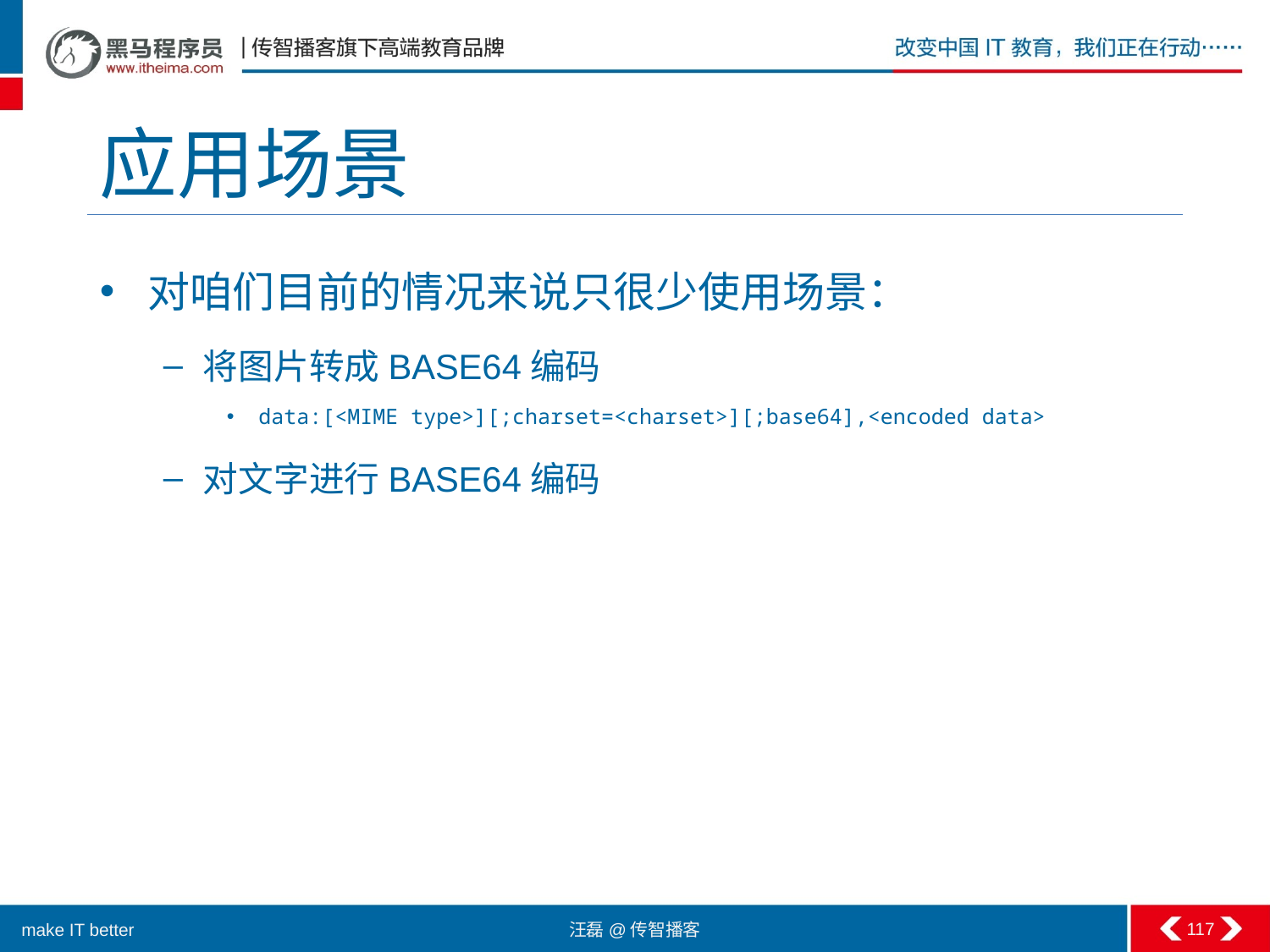

# 应用场景
对咱们目前的情况来说只很少使用场景：
将图片转成BASE64编码
data:[<MIME type>][;charset=<charset>][;base64],<encoded data>
对文字进行BASE64编码
117
汪磊@传智播客
make IT better